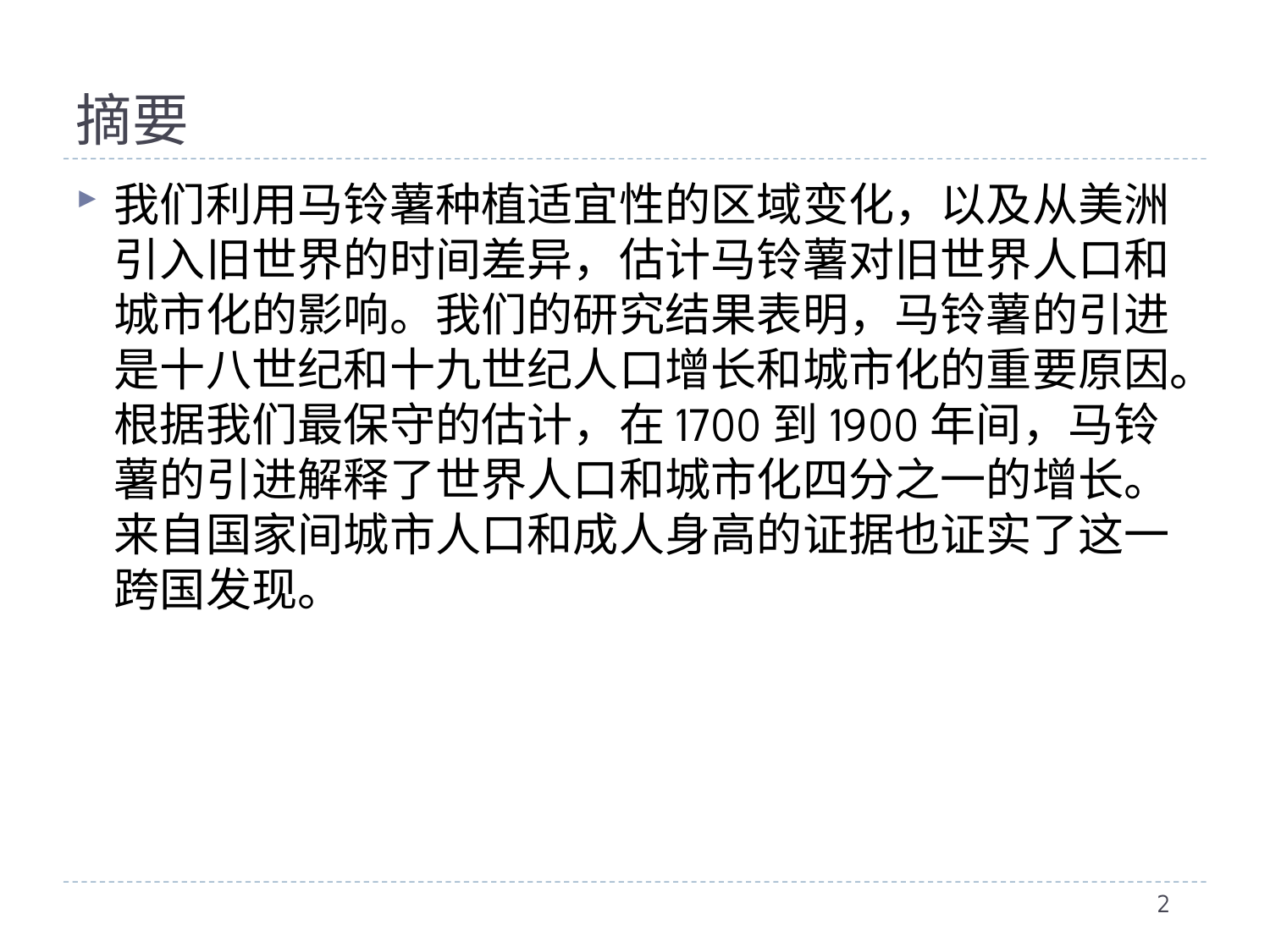

# 摘要
我们利用马铃薯种植适宜性的区域变化，以及从美洲引入旧世界的时间差异，估计马铃薯对旧世界人口和城市化的影响。我们的研究结果表明，马铃薯的引进是十八世纪和十九世纪人口增长和城市化的重要原因。根据我们最保守的估计，在1700到1900年间，马铃薯的引进解释了世界人口和城市化四分之一的增长。来自国家间城市人口和成人身高的证据也证实了这一跨国发现。
2